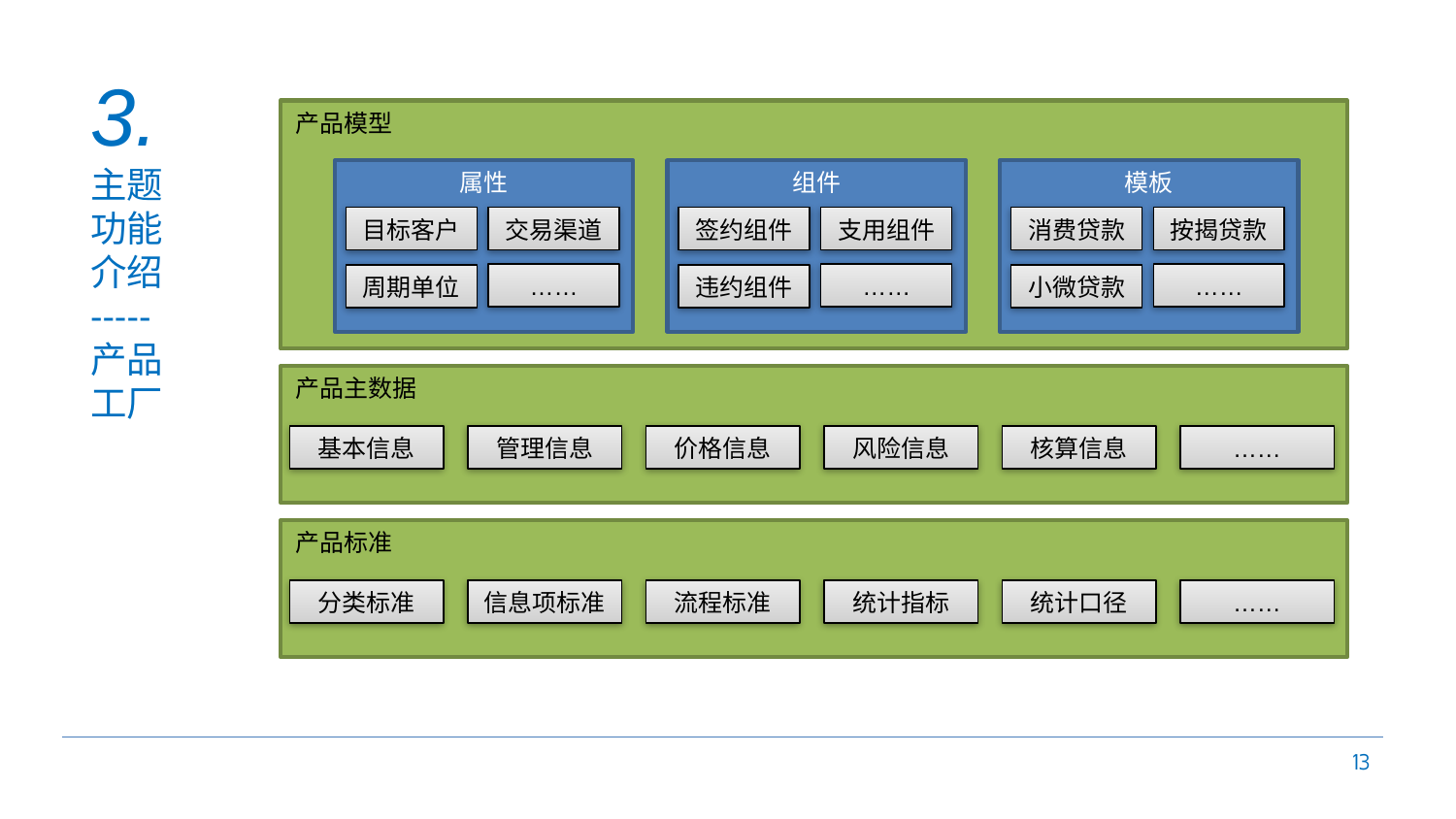

# 3. 主题 功能 介绍 ----- 产品 工厂
产品模型
属性
目标客户
交易渠道
……
周期单位
组件
签约组件
支用组件
……
违约组件
模板
消费贷款
按揭贷款
……
小微贷款
产品主数据
基本信息
管理信息
价格信息
风险信息
核算信息
……
产品标准
分类标准
信息项标准
流程标准
统计指标
统计口径
……
13